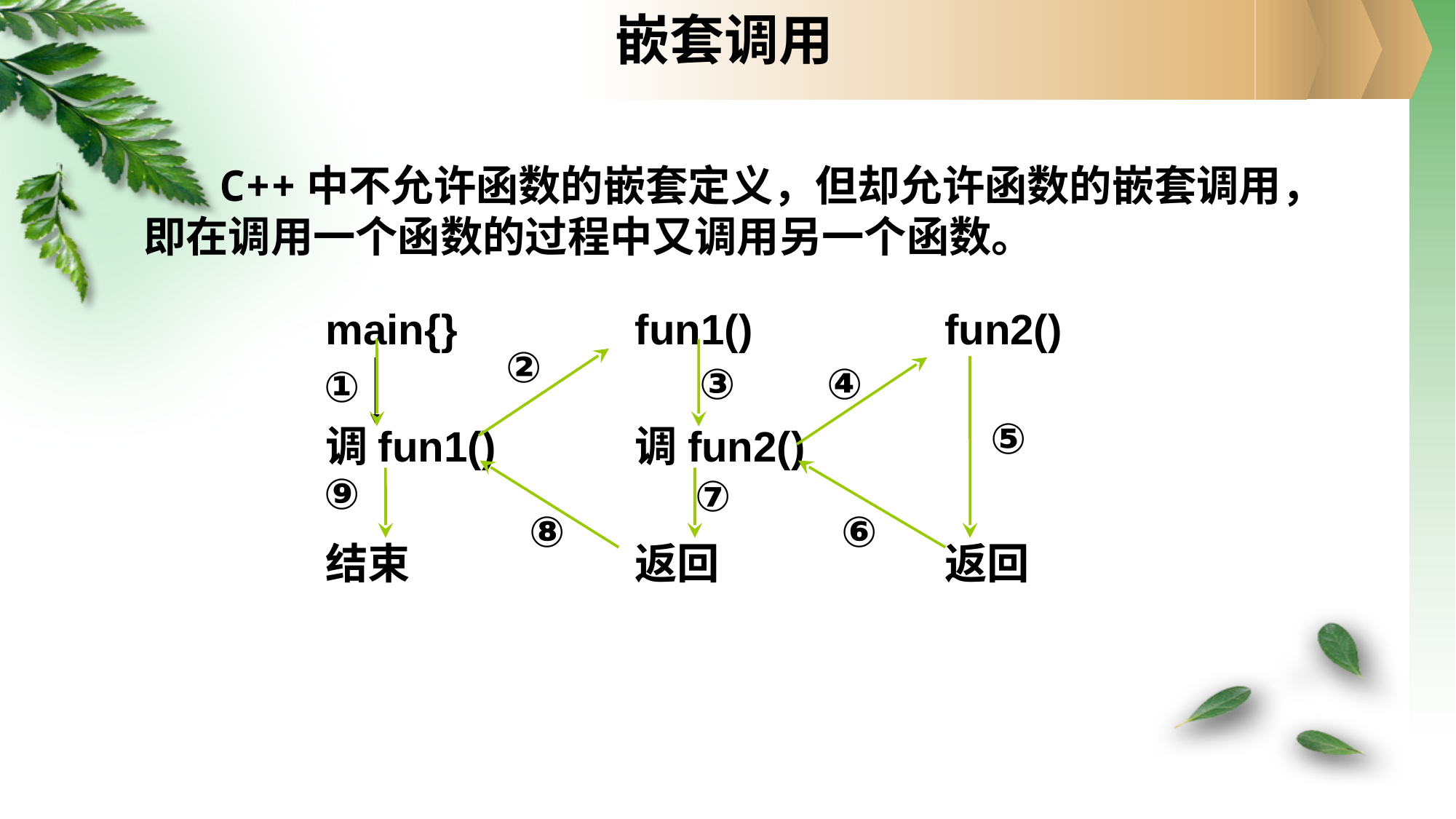

# 嵌套调用
   C++中不允许函数的嵌套定义，但却允许函数的嵌套调用，即在调用一个函数的过程中又调用另一个函数。
main{}

调fun1()

结束
fun1()

调fun2()

返回
fun2()

返回

②

③
④

①
⑤

⑨

⑦
⑧
⑥